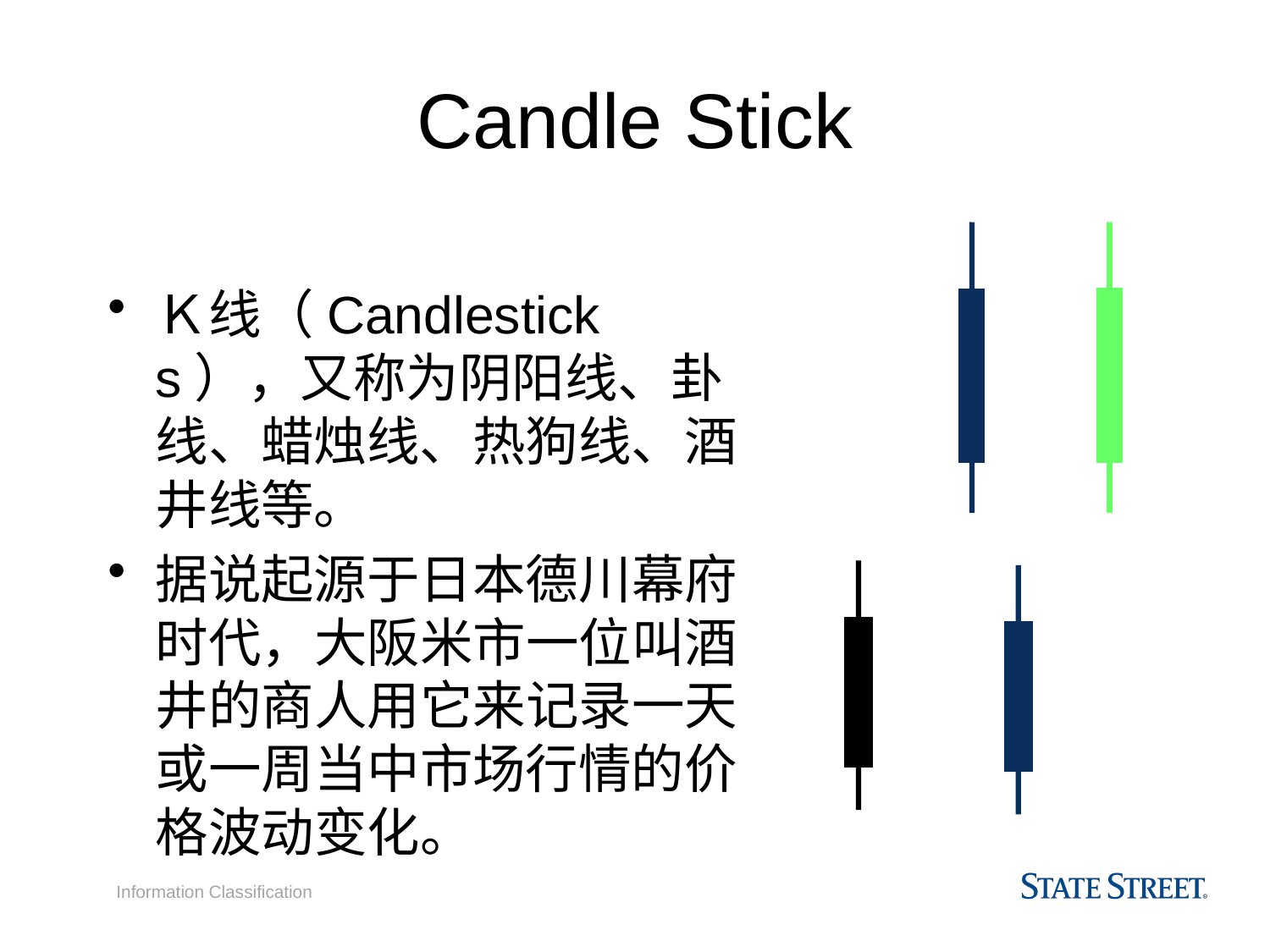

# Candle Stick

Ｋ线（Candlesticks），又称为阴阳线、卦线、蜡烛线、热狗线、酒井线等。
据说起源于日本德川幕府时代，大阪米市一位叫酒井的商人用它来记录一天或一周当中市场行情的价格波动变化。